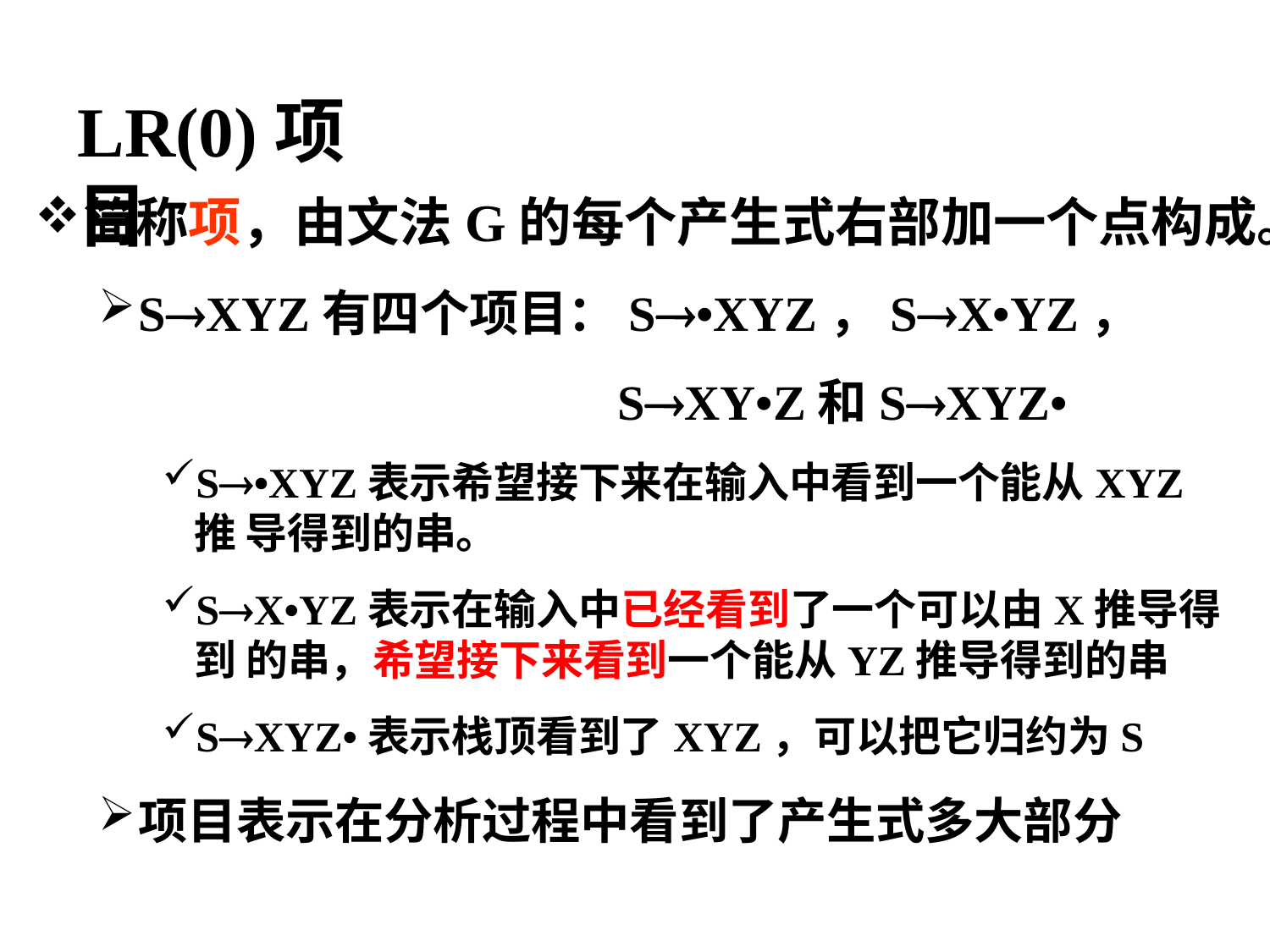

# LR(0)项目
简称项，由文法G的每个产生式右部加一个点构成。
S→XYZ有四个项目：S→•XYZ，S→X•YZ，
S→XY•Z和S→XYZ•
S→•XYZ表示希望接下来在输入中看到一个能从XYZ推 导得到的串。
S→X•YZ表示在输入中已经看到了一个可以由X推导得到 的串，希望接下来看到一个能从YZ推导得到的串
S→XYZ•表示栈顶看到了XYZ，可以把它归约为S
项目表示在分析过程中看到了产生式多大部分